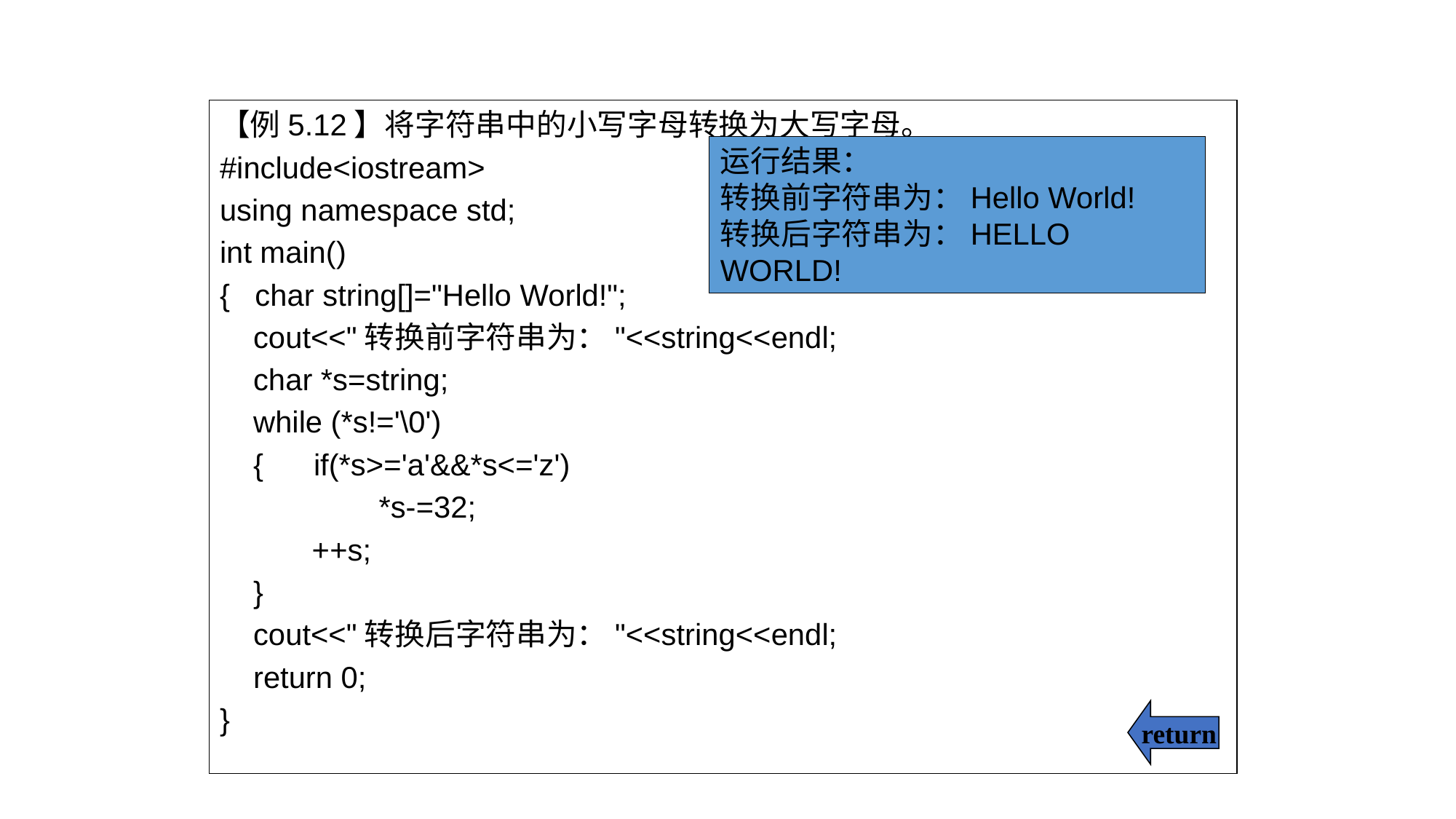

【例5.12】将字符串中的小写字母转换为大写字母。
#include<iostream>
using namespace std;
int main()
{   char string[]="Hello World!";
    cout<<"转换前字符串为："<<string<<endl;
    char *s=string;
    while (*s!='\0')
    {      if(*s>='a'&&*s<='z')
                   *s-=32;
           ++s;
    }
    cout<<"转换后字符串为："<<string<<endl;
    return 0;
}
运行结果：
转换前字符串为：Hello World!
转换后字符串为：HELLO WORLD!
return